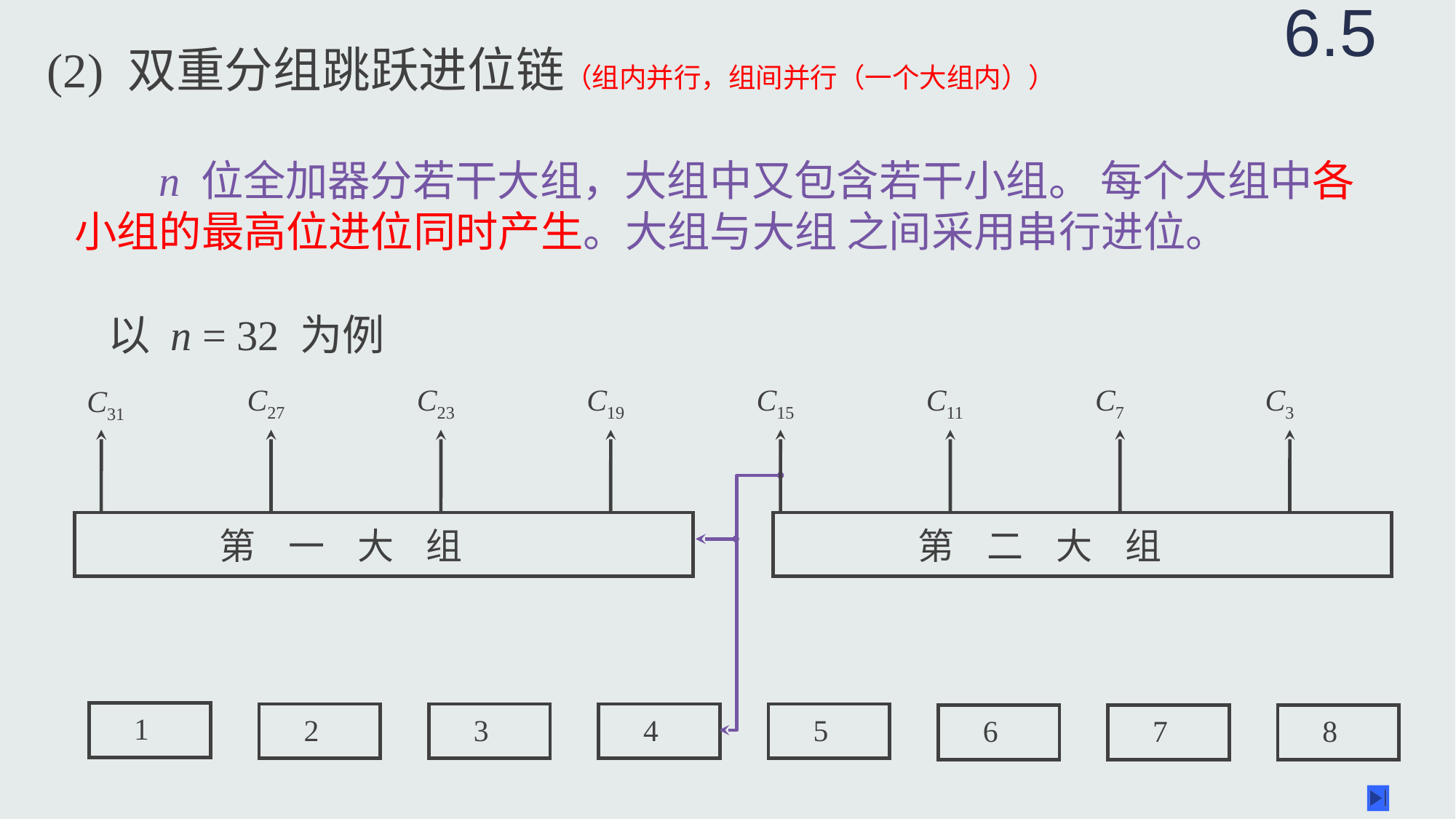

6.5
(2) 双重分组跳跃进位链（组内并行，组间并行（一个大组内））
        n 位全加器分若干大组，大组中又包含若干小组。 每个大组中各小组的最高位进位同时产生。大组与大组 之间采用串行进位。
以 n = 32 为例
C27
C23
C19
C31

C15
C11
C7
C3

第    一    大    组

第    二    大    组

2
1
3
4

7
8
5
6